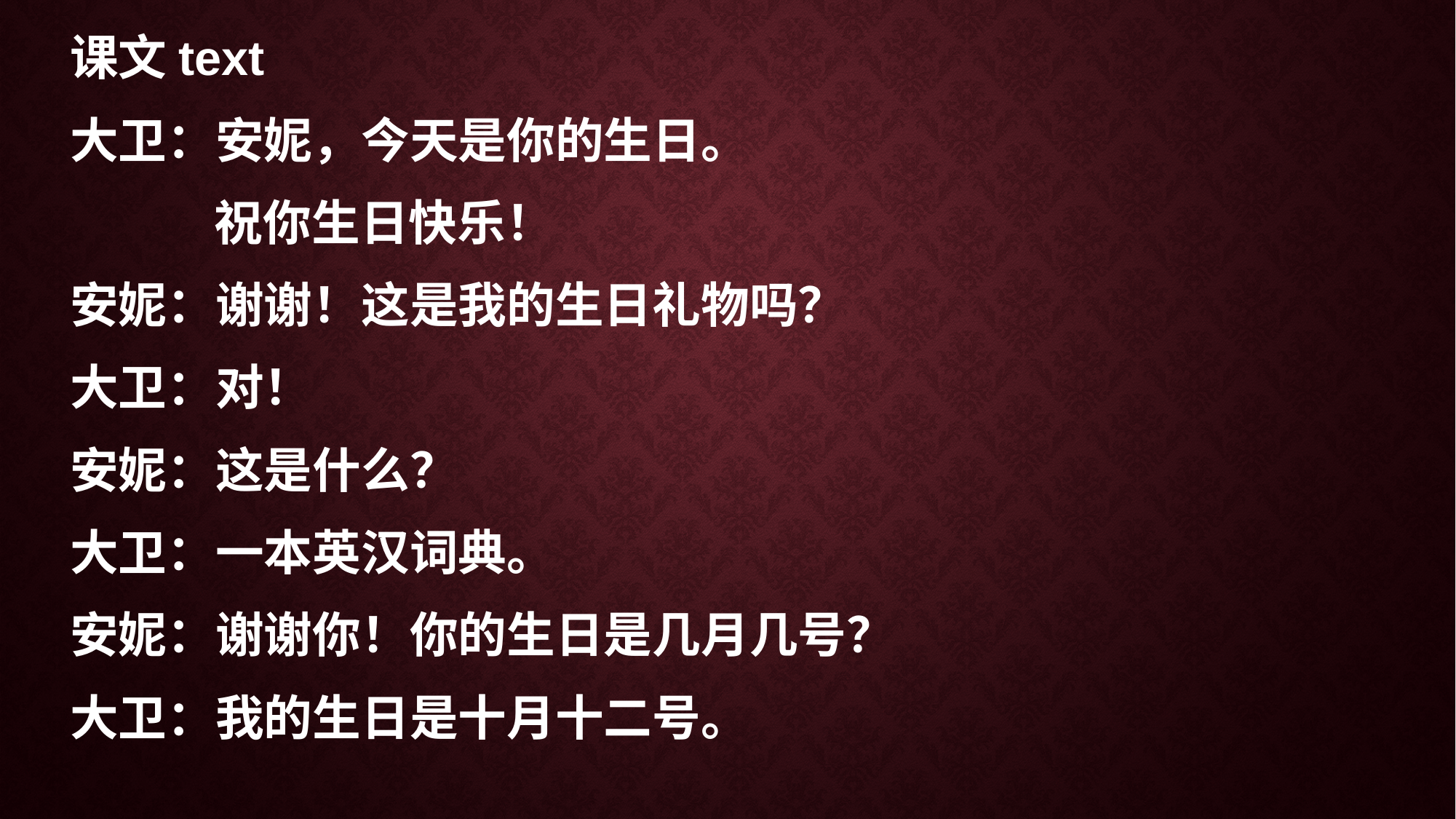

课文text
大卫：安妮，今天是你的生日。
            祝你生日快乐！
安妮：谢谢！这是我的生日礼物吗？
大卫：对！
安妮：这是什么？
大卫：一本英汉词典。
安妮：谢谢你！你的生日是几月几号？
大卫：我的生日是十月十二号。